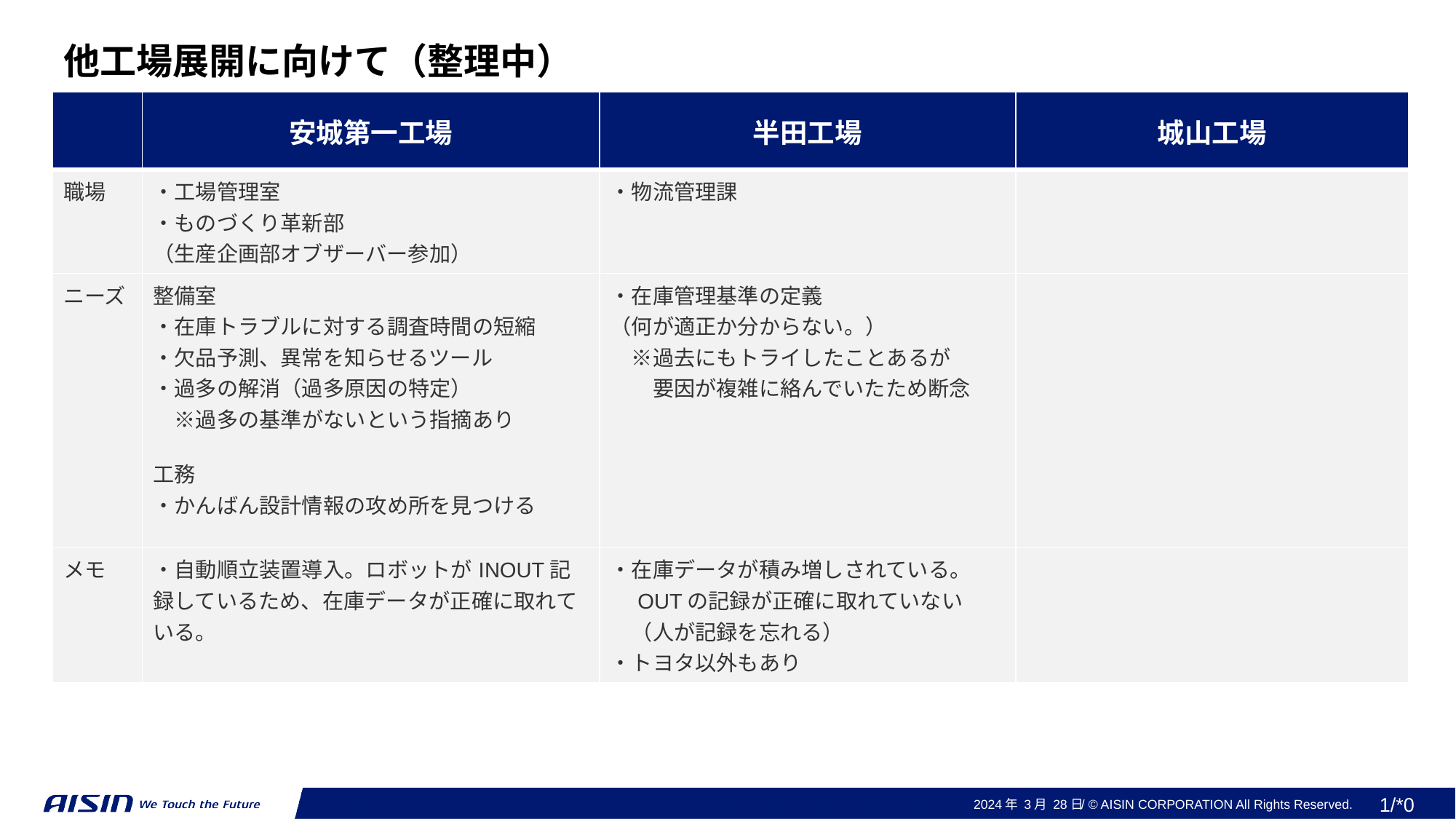

他工場展開に向けて（整理中）

|  | 安城第一工場 | 半田工場 | 城山工場 |
| --- | --- | --- | --- |
| 職場 | ・工場管理室 ・ものづくり革新部 （生産企画部オブザーバー参加） | ・物流管理課 |  |
| ニーズ | 整備室 ・在庫トラブルに対する調査時間の短縮 ・欠品予測、異常を知らせるツール ・過多の解消（過多原因の特定） 　※過多の基準がないという指摘あり 工務 ・かんばん設計情報の攻め所を見つける | ・在庫管理基準の定義 （何が適正か分からない。） 　※過去にもトライしたことあるが 　　要因が複雑に絡んでいたため断念 |  |
| メモ | ・自動順立装置導入。ロボットがINOUT記録しているため、在庫データが正確に取れている。 | ・在庫データが積み増しされている。 　OUTの記録が正確に取れていない 　（人が記録を忘れる） ・トヨタ以外もあり |  |
2024年 3月 28日